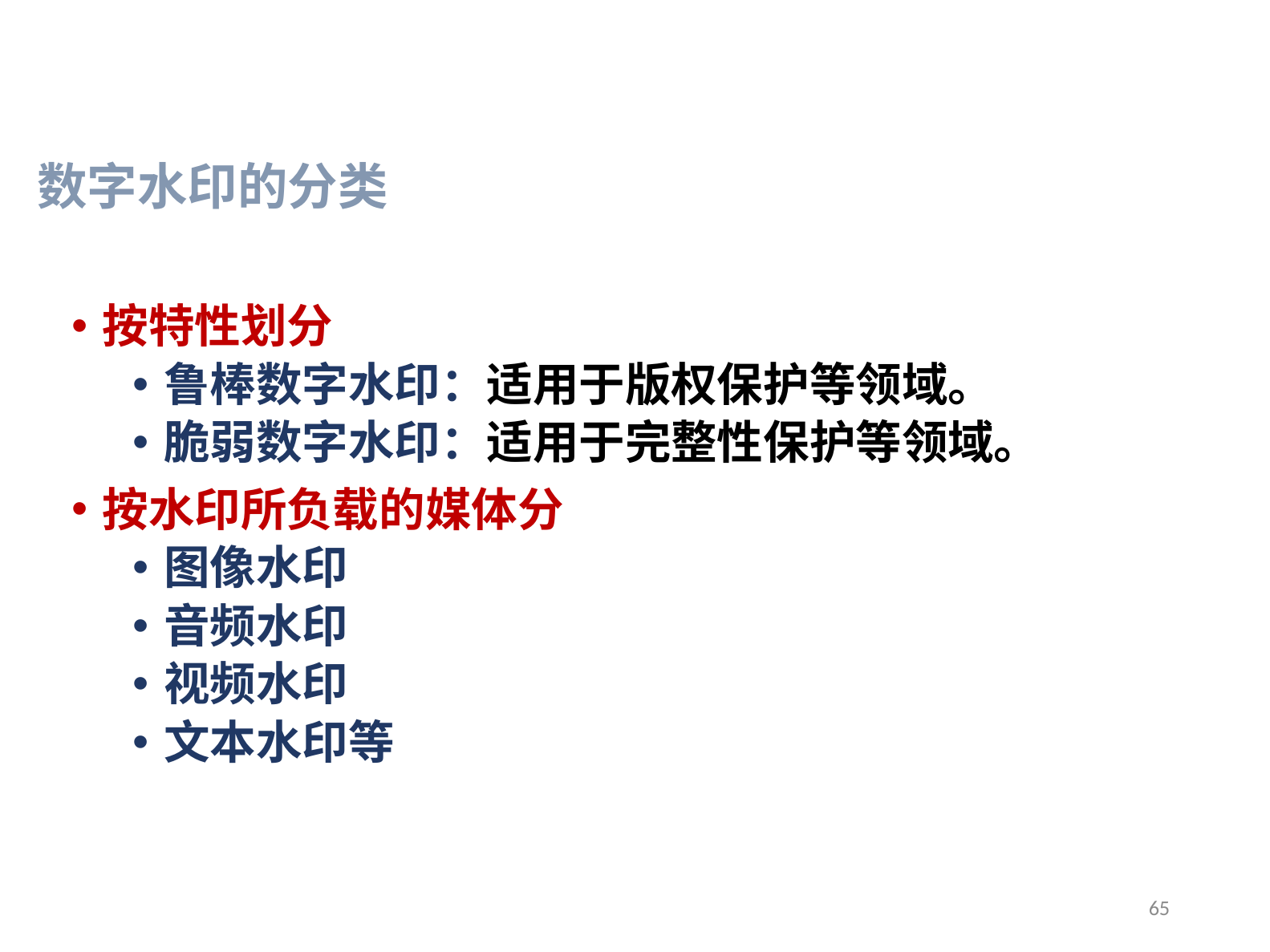

# 数字水印的分类
按特性划分
鲁棒数字水印：适用于版权保护等领域。
脆弱数字水印：适用于完整性保护等领域。
按水印所负载的媒体分
图像水印
音频水印
视频水印
文本水印等
65